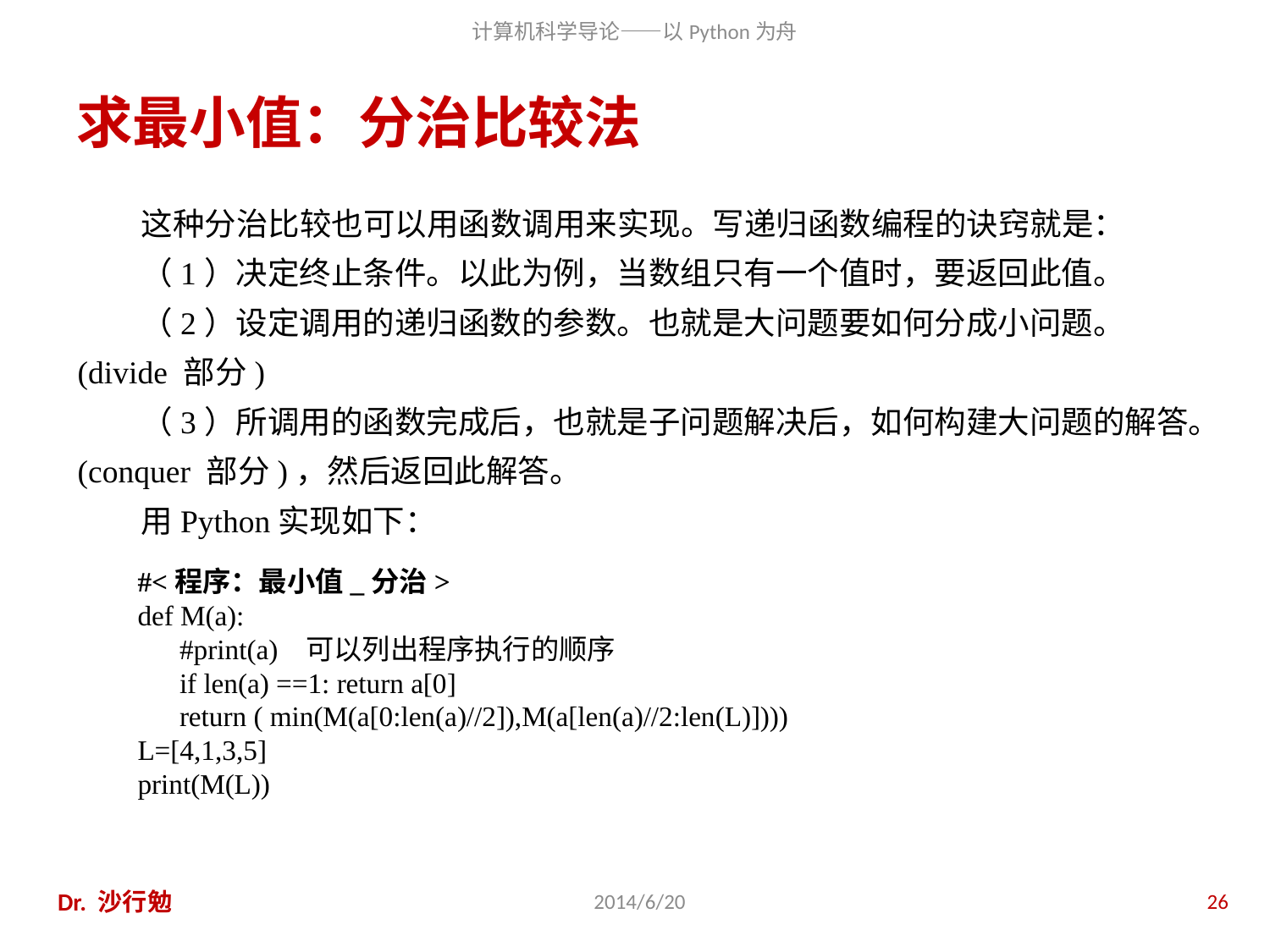

# 求最小值：分治比较法
这种分治比较也可以用函数调用来实现。写递归函数编程的诀窍就是：
（1）决定终止条件。以此为例，当数组只有一个值时，要返回此值。
（2）设定调用的递归函数的参数。也就是大问题要如何分成小问题。(divide 部分)
（3）所调用的函数完成后，也就是子问题解决后，如何构建大问题的解答。(conquer 部分)，然后返回此解答。
用Python实现如下：
#<程序：最小值_分治>
def M(a):
      #print(a)   可以列出程序执行的顺序
      if len(a) ==1: return a[0]
      return ( min(M(a[0:len(a)//2]),M(a[len(a)//2:len(L)])))
L=[4,1,3,5]
print(M(L))
Dr. 沙行勉
2014/6/20
26